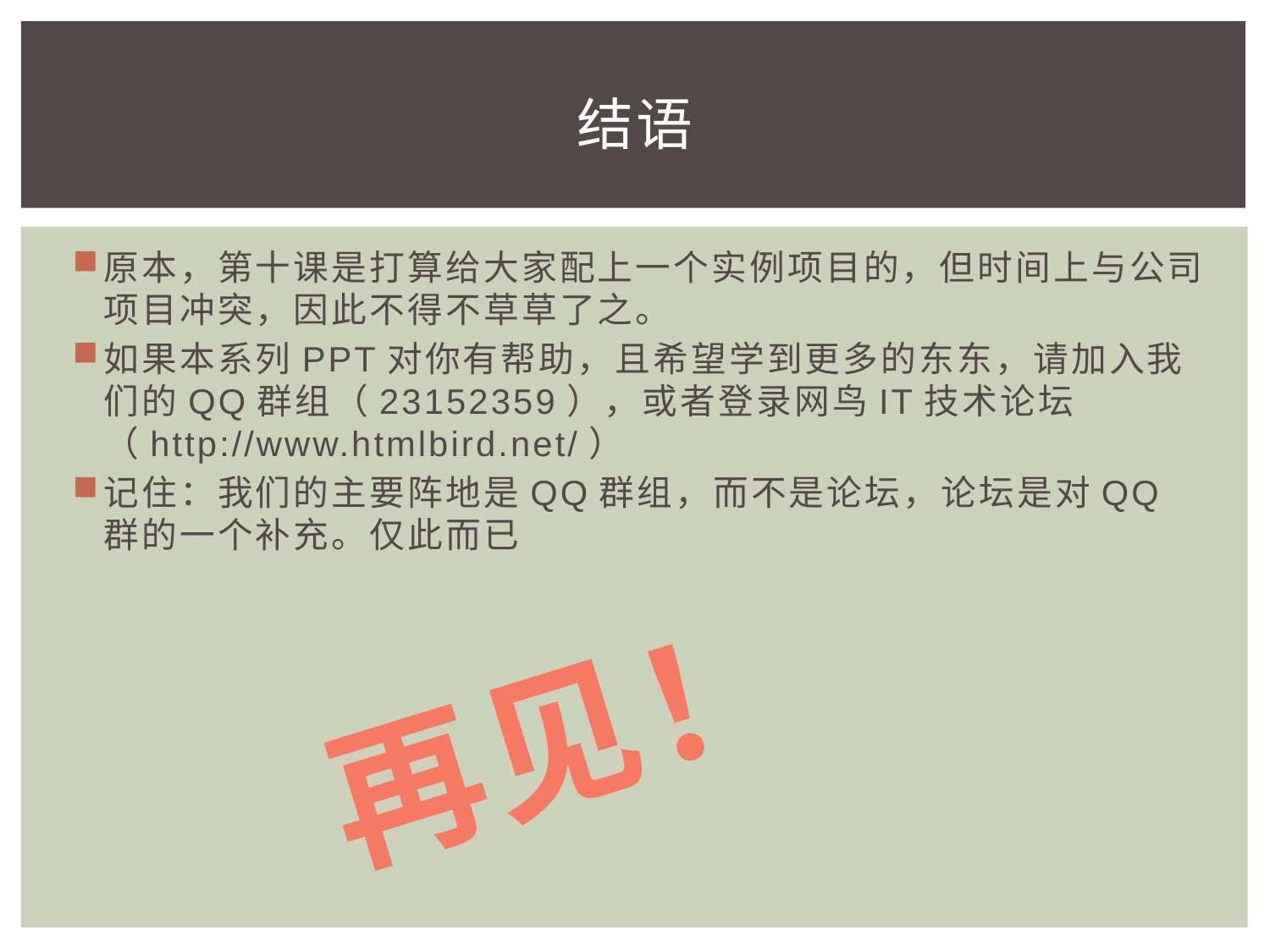

# 结语
原本，第十课是打算给大家配上一个实例项目的，但时间上与公司项目冲突，因此不得不草草了之。
如果本系列PPT对你有帮助，且希望学到更多的东东，请加入我们的QQ群组（23152359），或者登录网鸟IT技术论坛（http://www.htmlbird.net/）
记住：我们的主要阵地是QQ群组，而不是论坛，论坛是对QQ群的一个补充。仅此而已
再见！